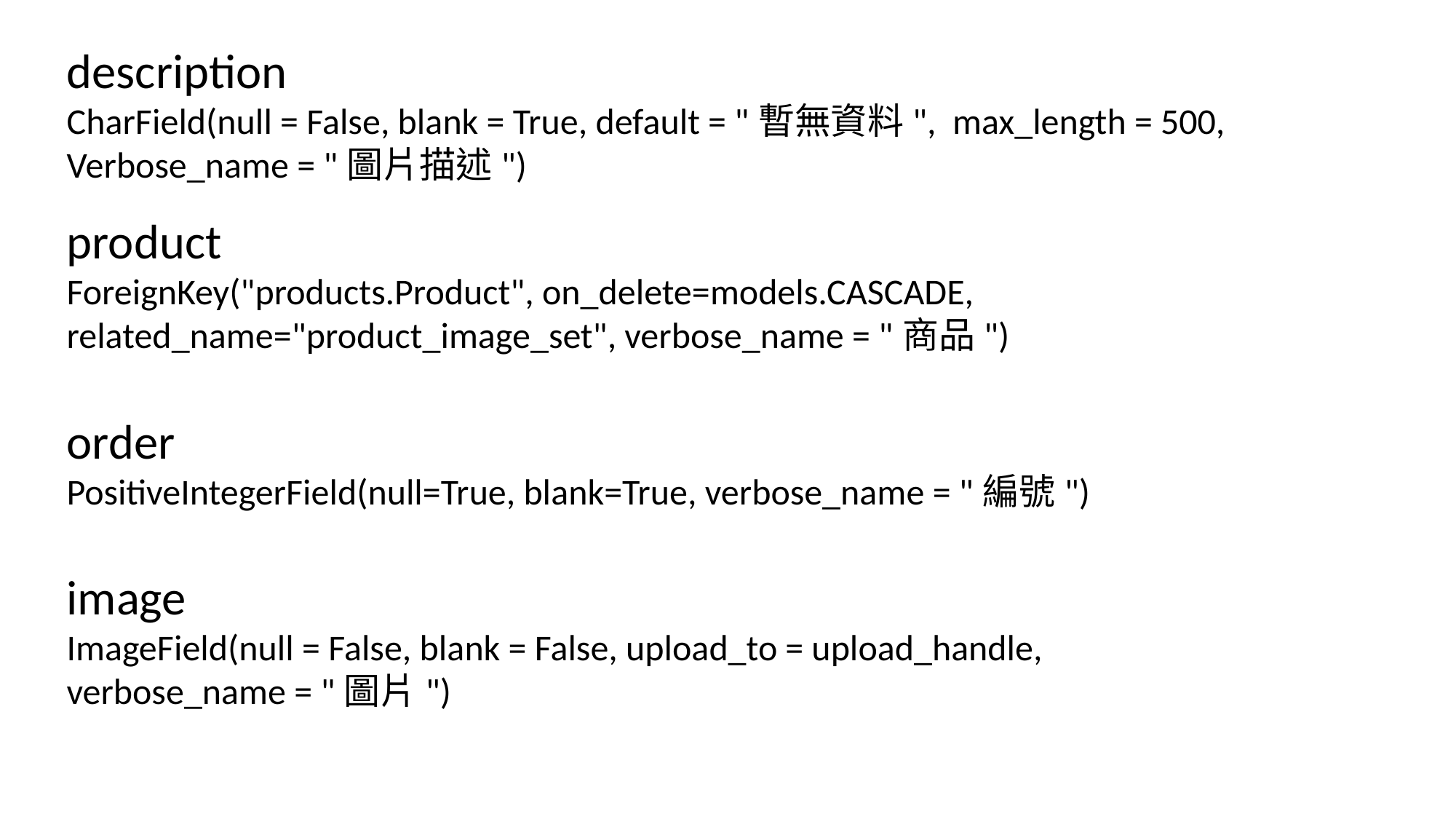

description
CharField(null = False, blank = True, default = "暫無資料",  max_length = 500,
Verbose_name = "圖片描述")
product
ForeignKey("products.Product", on_delete=models.CASCADE, related_name="product_image_set", verbose_name = "商品")
order
PositiveIntegerField(null=True, blank=True, verbose_name = "編號")
image
ImageField(null = False, blank = False, upload_to = upload_handle,
verbose_name = "圖片")